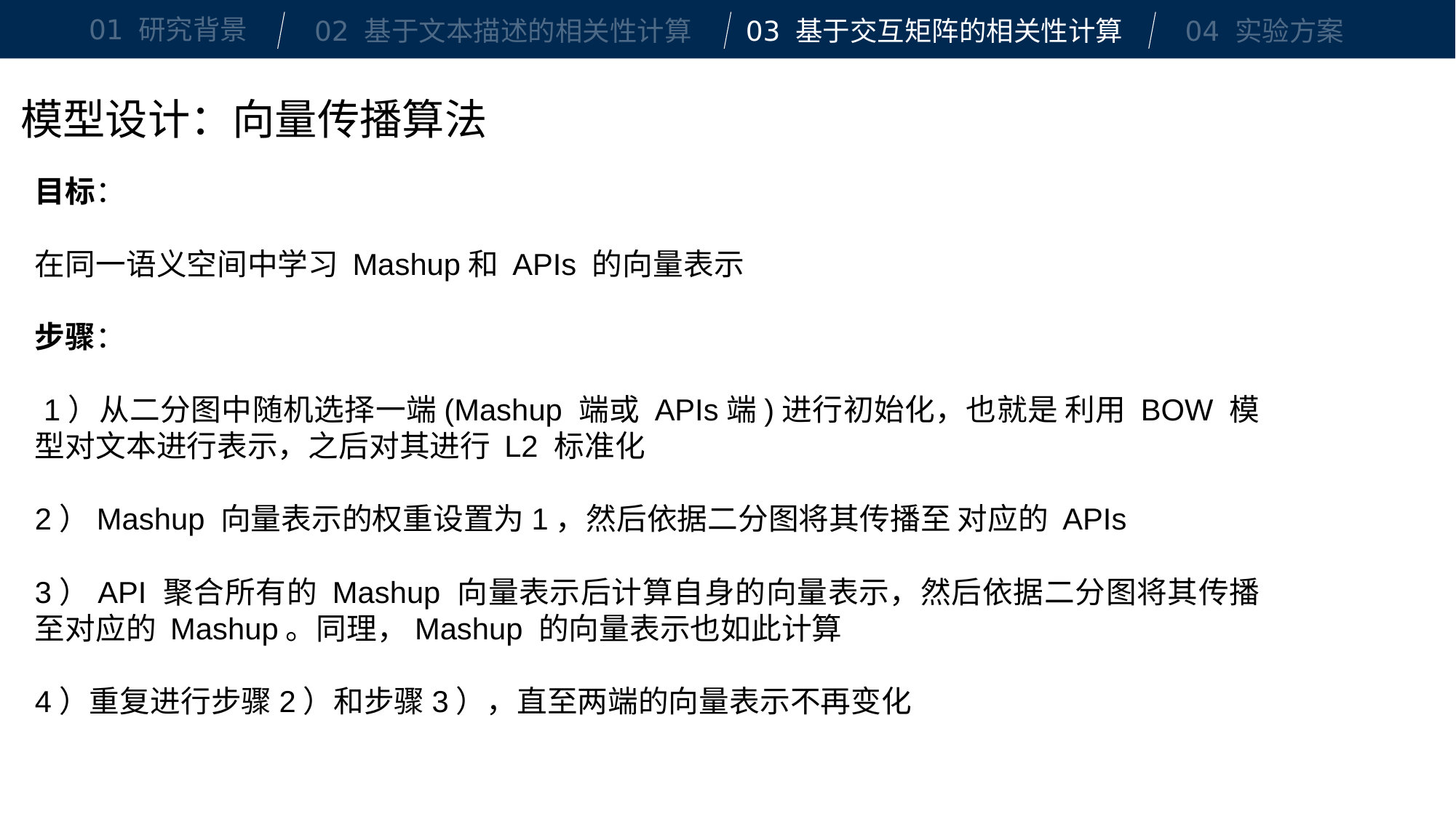

01 研究背景
02 基于文本描述的相关性计算
03 基于交互矩阵的相关性计算
04 实验方案
模型设计：向量传播算法
目标：

在同一语义空间中学习 Mashup和 APIs 的向量表示

步骤：

 1）从二分图中随机选择一端(Mashup 端或 APIs端)进行初始化，也就是 利用 BOW 模型对文本进行表示，之后对其进行 L2 标准化

2）Mashup 向量表示的权重设置为1，然后依据二分图将其传播至 对应的 APIs

3）API 聚合所有的 Mashup 向量表示后计算自身的向量表示，然后依据二分图将其传播至对应的 Mashup。同理，Mashup 的向量表示也如此计算

4）重复进行步骤2）和步骤3），直至两端的向量表示不再变化